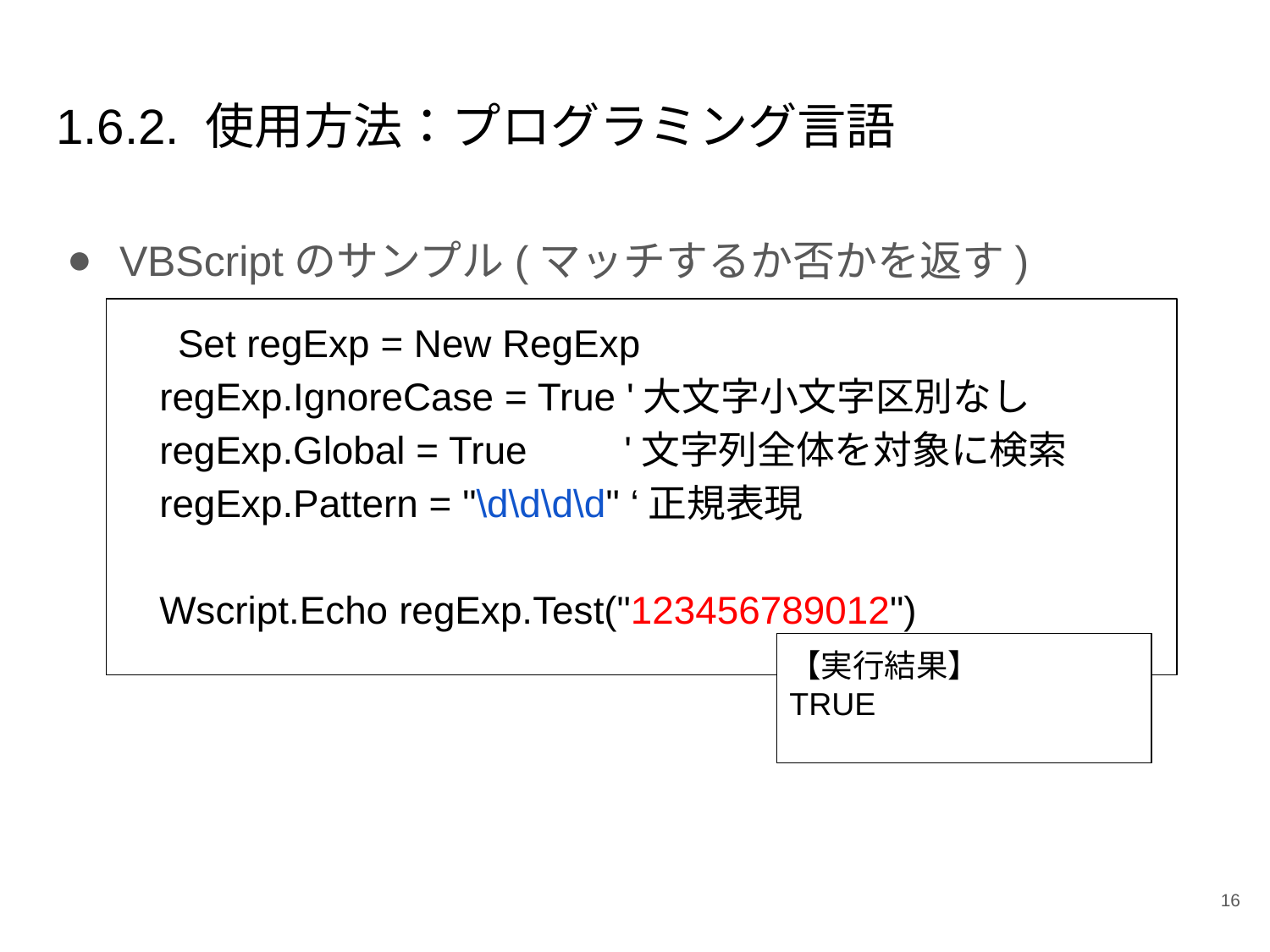

# 1.6.2. 使用方法：プログラミング言語
VBScriptのサンプル(マッチするか否かを返す)

　 Set regExp = New RegExp
regExp.IgnoreCase = True '大文字小文字区別なし
regExp.Global = True         '文字列全体を対象に検索
regExp.Pattern = "\d\d\d\d" ‘正規表現

Wscript.Echo regExp.Test("123456789012")
【実行結果】
TRUE

16